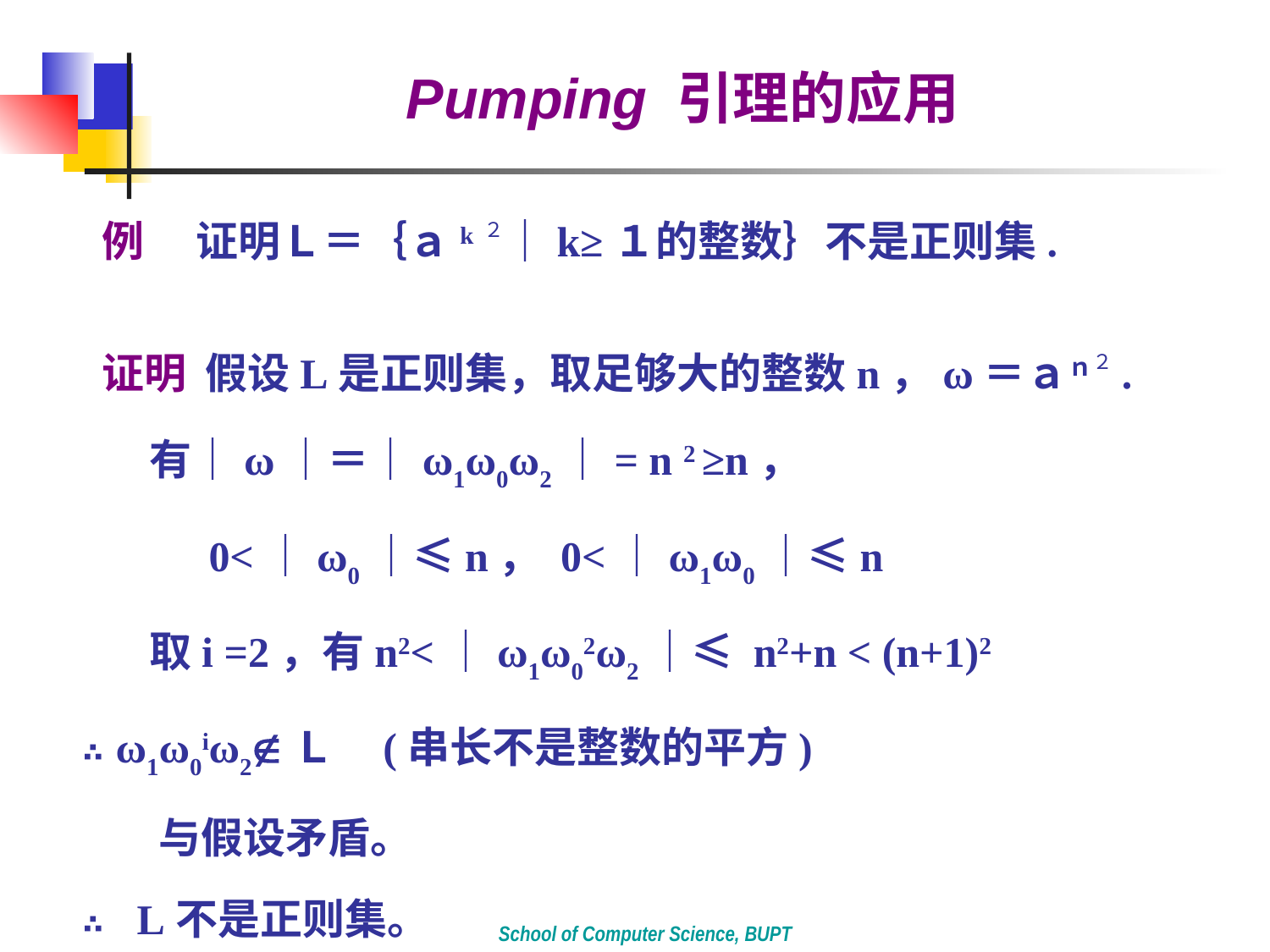

Pumping 引理的应用
 例 　证明Ｌ＝｛ａk２｜k≥１的整数｝不是正则集.

 证明  假设L是正则集，取足够大的整数n，ω＝ａｎ２.
      有｜ω｜＝｜ω1ω0ω2｜= n 2 ≥n，
	0<｜ω0｜≤n， 0<｜ω1ω0｜≤n
      取i =2，有n2<｜ω1ω02ω2｜≤ n2+n < (n+1)2
∴ ω1ω0iω2∉Ｌ    (串长不是整数的平方)
       与假设矛盾。
∴   L不是正则集。

School of Computer Science, BUPT
15